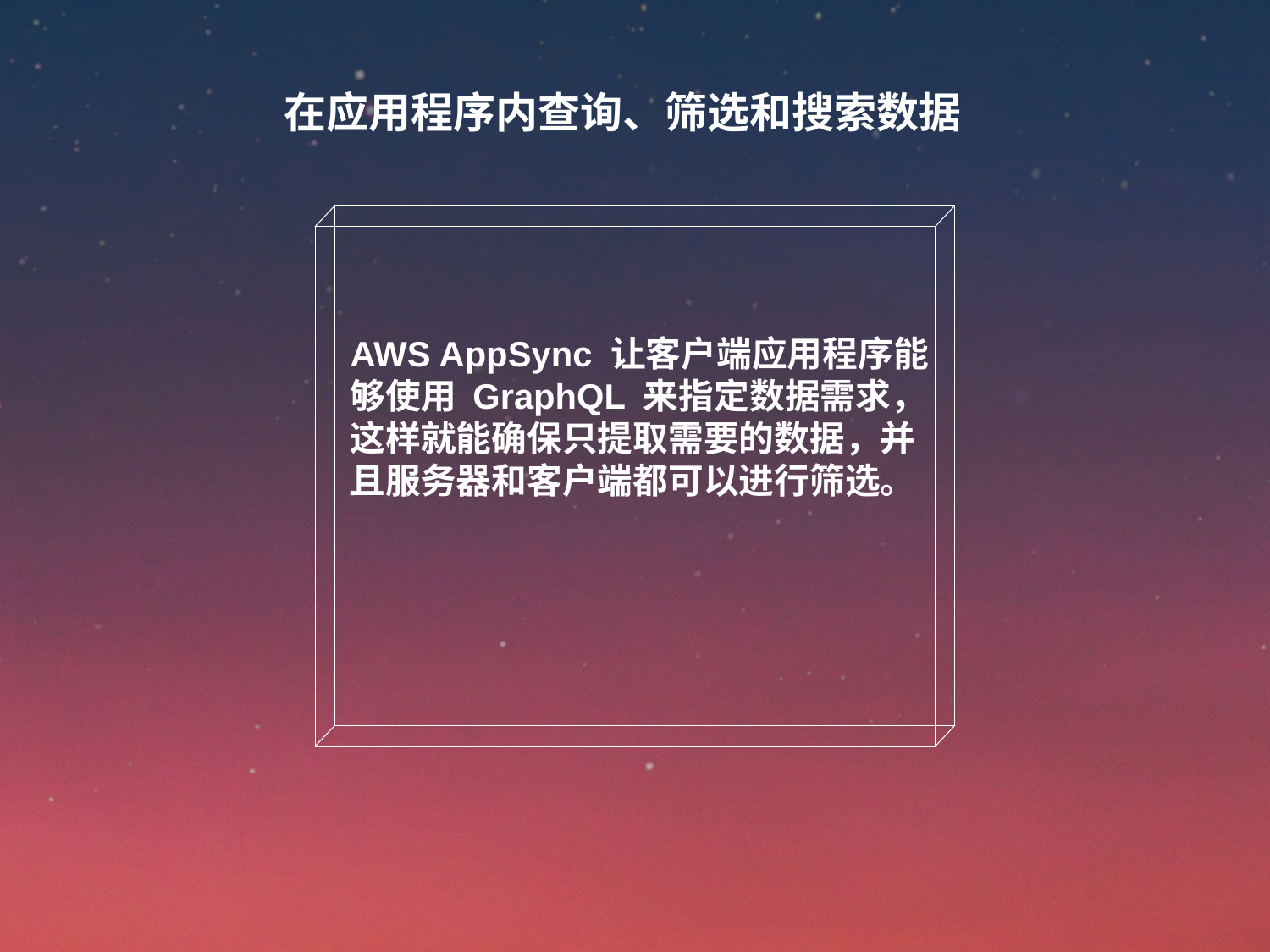

在应用程序内查询、筛选和搜索数据
AWS AppSync 让客户端应用程序能够使用 GraphQL 来指定数据需求，这样就能确保只提取需要的数据，并且服务器和客户端都可以进行筛选。